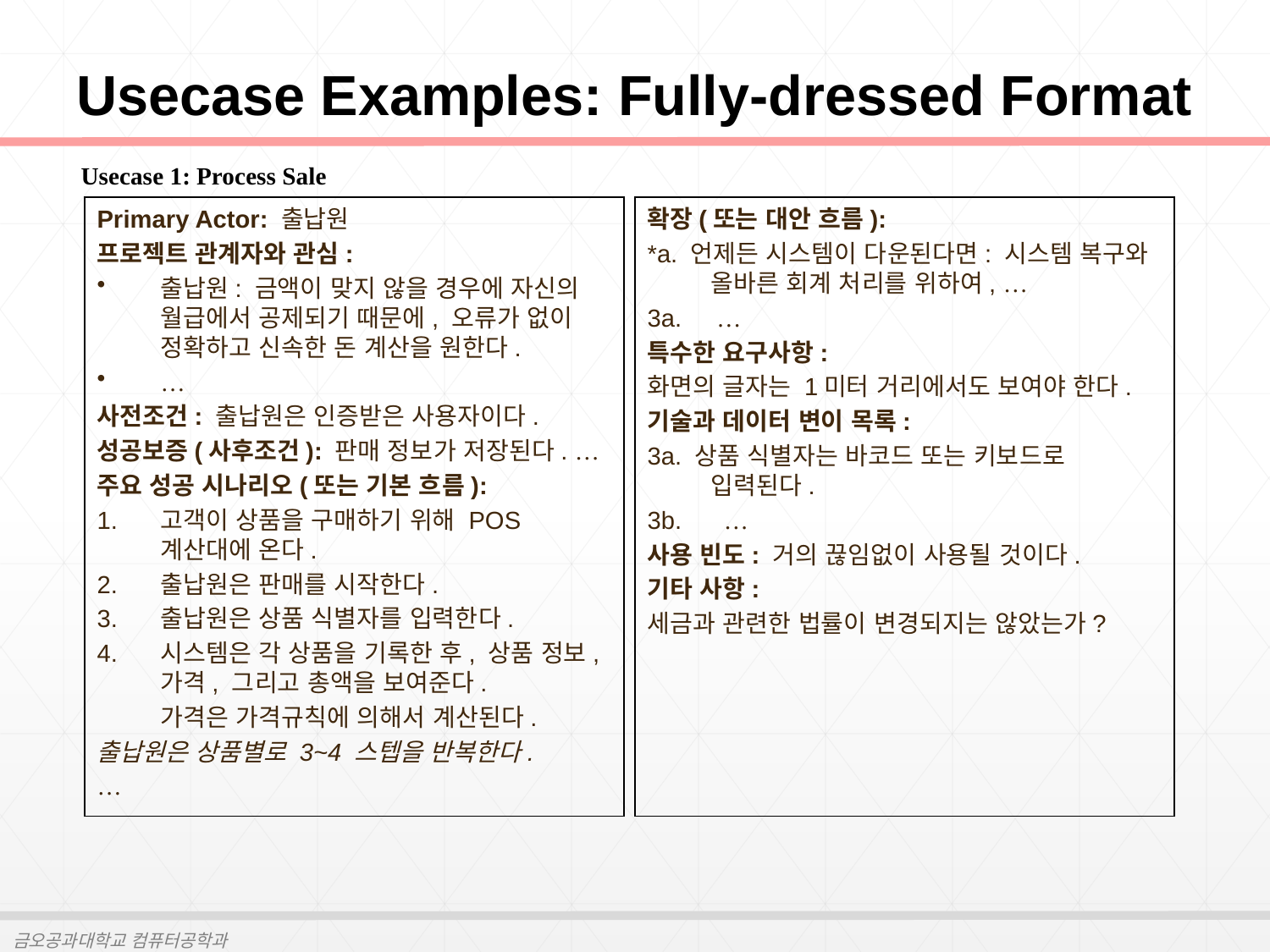

# Usecase Examples: Fully-dressed Format
Usecase 1: Process Sale
Primary Actor: 출납원
프로젝트 관계자와 관심:
출납원: 금액이 맞지 않을 경우에 자신의 월급에서 공제되기 때문에, 오류가 없이 정확하고 신속한 돈 계산을 원한다.
…
사전조건: 출납원은 인증받은 사용자이다.
성공보증(사후조건): 판매 정보가 저장된다. …
주요 성공 시나리오(또는 기본 흐름):
고객이 상품을 구매하기 위해 POS 계산대에 온다.
출납원은 판매를 시작한다.
출납원은 상품 식별자를 입력한다.
시스템은 각 상품을 기록한 후, 상품 정보, 가격, 그리고 총액을 보여준다.
가격은 가격규칙에 의해서 계산된다.
출납원은 상품별로 3~4 스텝을 반복한다.
…
확장(또는 대안 흐름):
*a. 언제든 시스템이 다운된다면: 시스템 복구와 올바른 회계 처리를 위하여, …
3a.     …
특수한 요구사항:
화면의 글자는 1미터 거리에서도 보여야 한다.
기술과 데이터 변이 목록:
3a. 상품 식별자는 바코드 또는 키보드로 입력된다.
3b.      …
사용 빈도: 거의 끊임없이 사용될 것이다.
기타 사항:
세금과 관련한 법률이 변경되지는 않았는가?
금오공과대학교 컴퓨터공학과